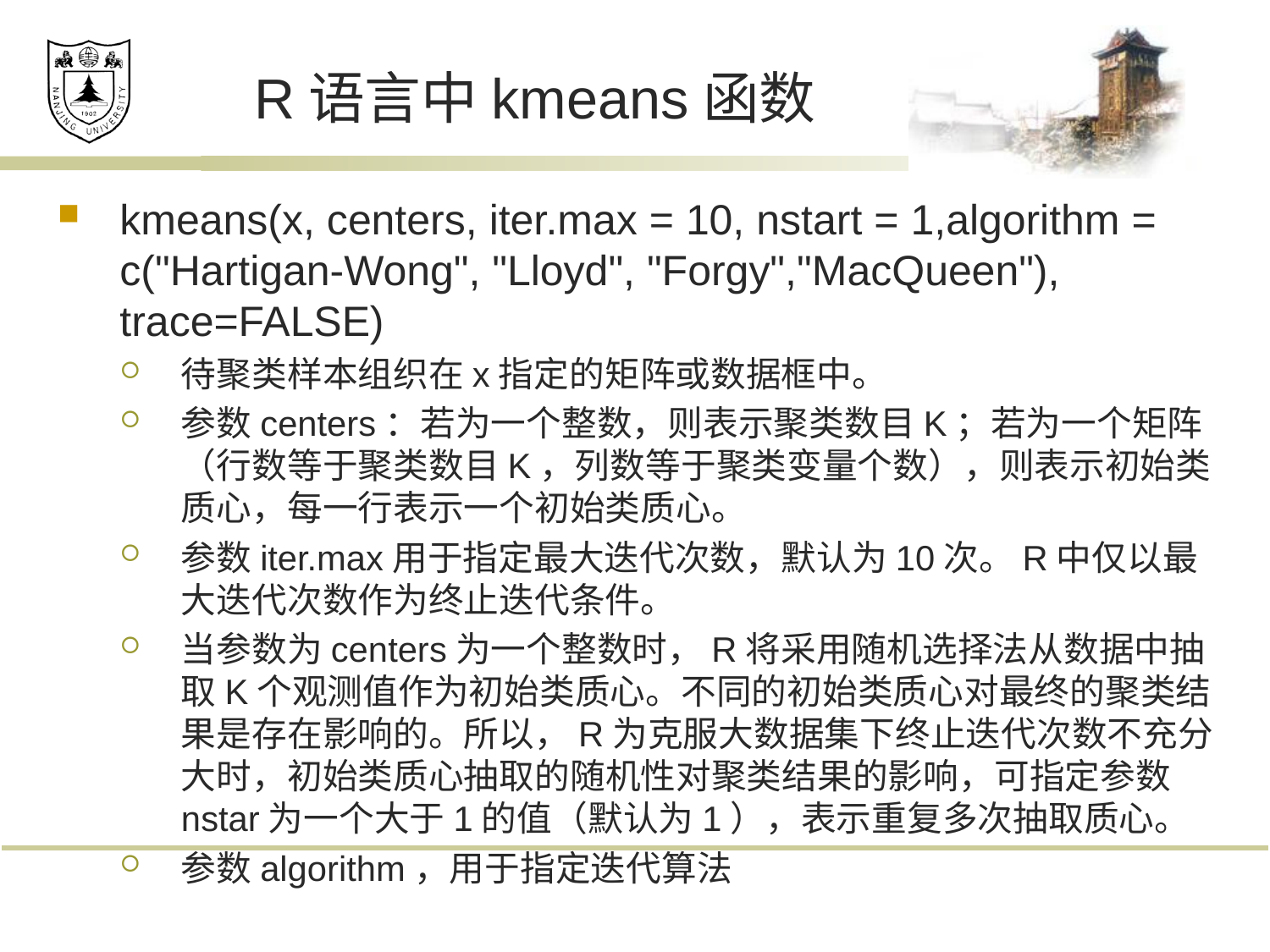

# R语言中kmeans函数
kmeans(x, centers, iter.max = 10, nstart = 1,algorithm = c("Hartigan-Wong", "Lloyd", "Forgy","MacQueen"), trace=FALSE)
待聚类样本组织在x指定的矩阵或数据框中。
参数centers：若为一个整数，则表示聚类数目K；若为一个矩阵（行数等于聚类数目K，列数等于聚类变量个数），则表示初始类质心，每一行表示一个初始类质心。
参数iter.max用于指定最大迭代次数，默认为10次。R中仅以最大迭代次数作为终止迭代条件。
当参数为centers为一个整数时，R将采用随机选择法从数据中抽取K个观测值作为初始类质心。不同的初始类质心对最终的聚类结果是存在影响的。所以，R为克服大数据集下终止迭代次数不充分大时，初始类质心抽取的随机性对聚类结果的影响，可指定参数nstar为一个大于1的值（默认为1），表示重复多次抽取质心。
参数algorithm，用于指定迭代算法